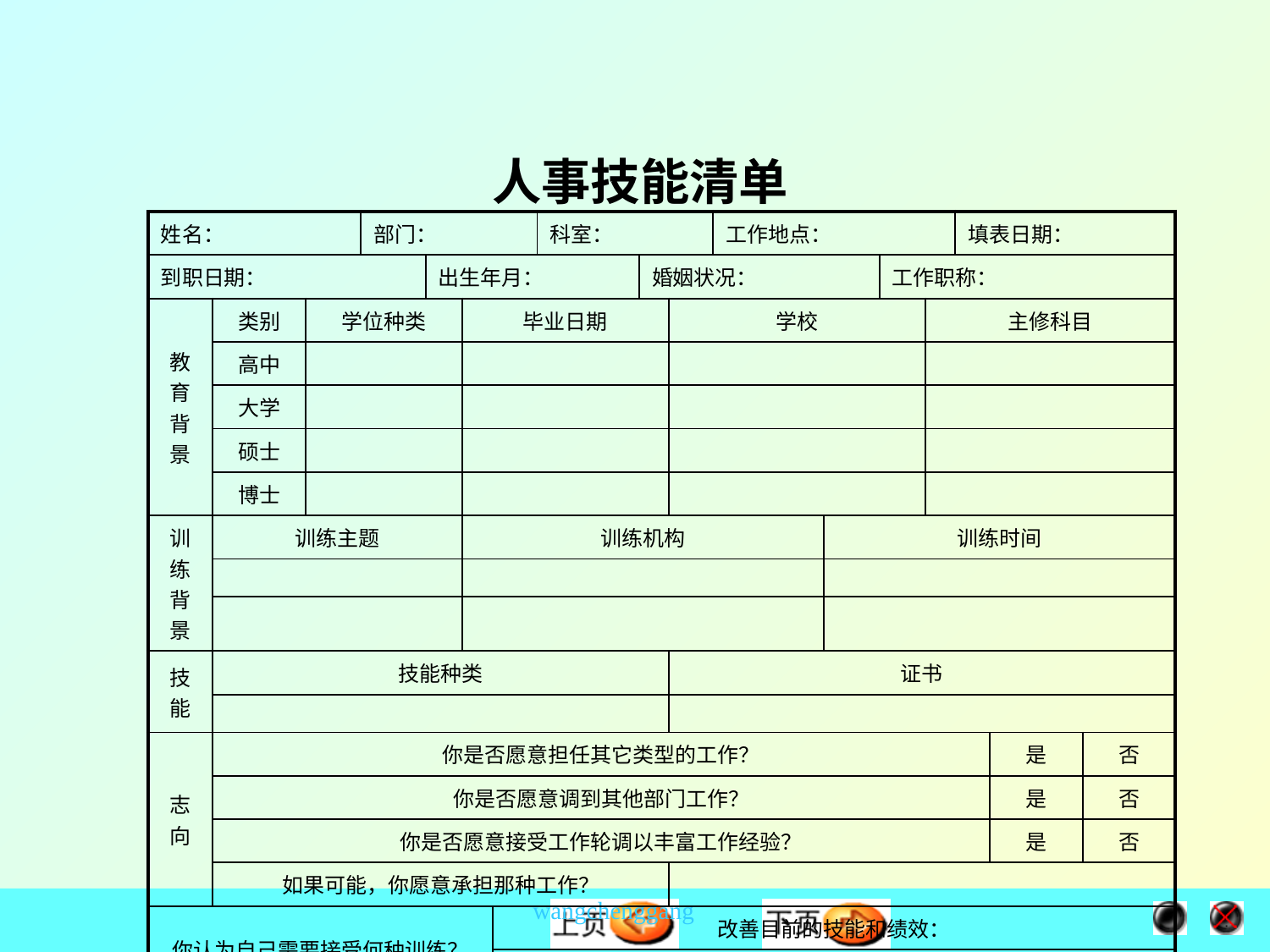

人事技能清单
| 姓名： |  |  | 部门： |  |  |  | 科室： |  |  | 工作地点： |  |  |  | 填表日期： |  |  |
| --- | --- | --- | --- | --- | --- | --- | --- | --- | --- | --- | --- | --- | --- | --- | --- | --- |
| 到职日期： |  |  |  | 出生年月： |  |  |  | 婚姻状况： |  |  |  | 工作职称： |  |  |  |  |
| 教育背景 | 类别 | 学位种类 |  |  | 毕业日期 |  |  |  | 学校 |  |  |  | 主修科目 |  |  |  |
|  | 高中 |  |  |  |  |  |  |  |  |  |  |  |  |  |  |  |
|  | 大学 |  |  |  |  |  |  |  |  |  |  |  |  |  |  |  |
|  | 硕士 |  |  |  |  |  |  |  |  |  |  |  |  |  |  |  |
|  | 博士 |  |  |  |  |  |  |  |  |  |  |  |  |  |  |  |
| 训练背景 | 训练主题 |  |  |  | 训练机构 |  |  |  |  |  | 训练时间 |  |  |  |  |  |
|  |  |  |  |  |  |  |  |  |  |  |  |  |  |  |  |  |
|  |  |  |  |  |  |  |  |  |  |  |  |  |  |  |  |  |
| 技能 | 技能种类 |  |  |  |  |  |  |  | 证书 |  |  |  |  |  |  |  |
|  |  |  |  |  |  |  |  |  |  |  |  |  |  |  |  |  |
| 志向 | 你是否愿意担任其它类型的工作？ |  |  |  |  |  |  |  |  |  |  |  |  |  | 是 | 否 |
|  | 你是否愿意调到其他部门工作？ |  |  |  |  |  |  |  |  |  |  |  |  |  | 是 | 否 |
|  | 你是否愿意接受工作轮调以丰富工作经验？ |  |  |  |  |  |  |  |  |  |  |  |  |  | 是 | 否 |
|  | 如果可能，你愿意承担那种工作？ |  |  |  |  |  |  |  |  |  |  |  |  |  |  |  |
| 你认为自己需要接受何种训练？ |  |  |  |  |  | 改善目前的技能和绩效： |  |  |  |  |  |  |  |  |  |  |
|  |  |  |  |  |  | 提高晋升所需要的经验和能力： |  |  |  |  |  |  |  |  |  |  |
| 你认为自己现在就可以接受哪种工作指派？ |  |  |  |  |  |  |  |  |  |  |  |  |  |  |  |  |
wangchenggang